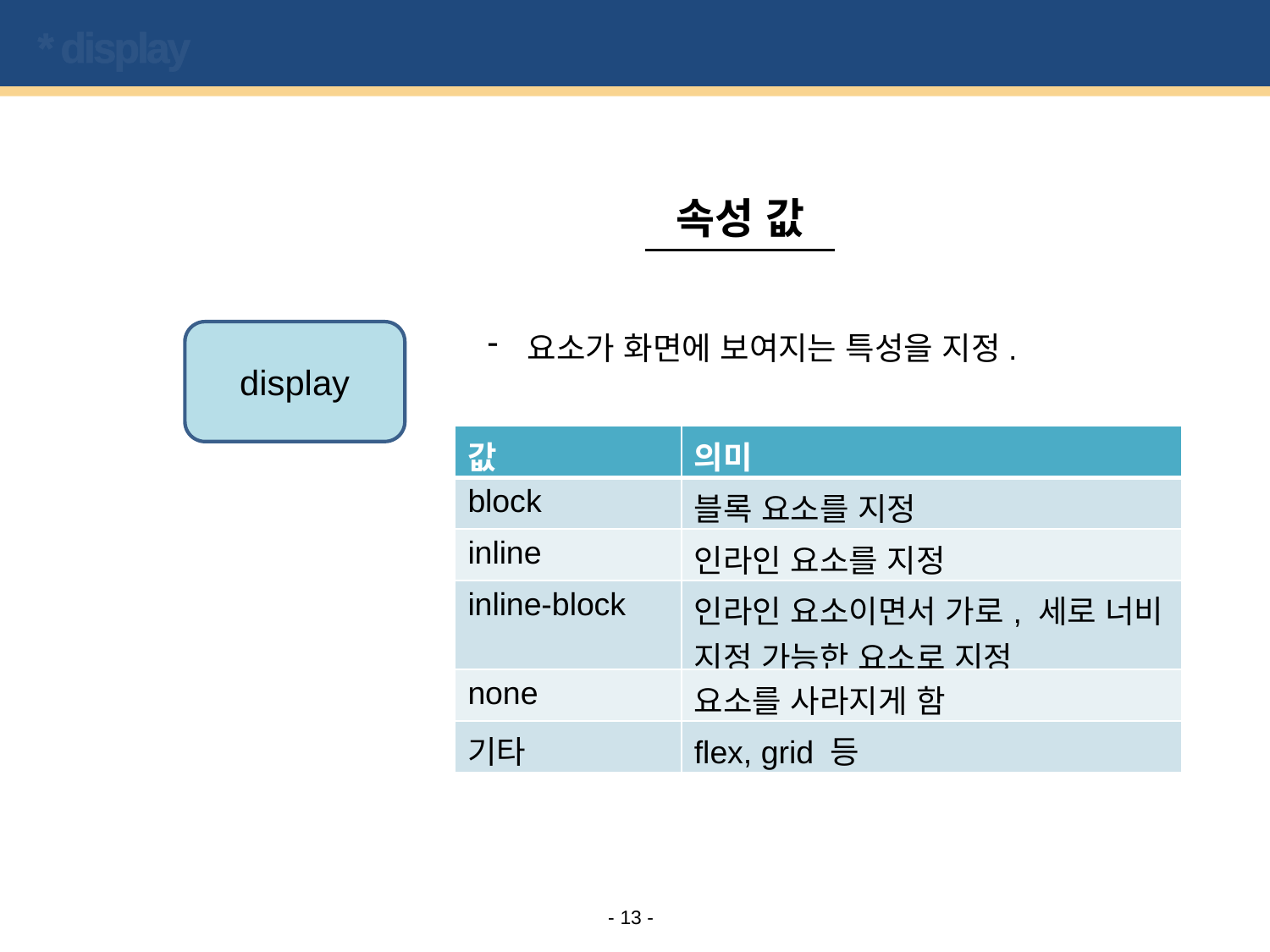

# * display
속성 값
display
요소가 화면에 보여지는 특성을 지정.
| 값 | 의미 |
| --- | --- |
| block | 블록 요소를 지정 |
| inline | 인라인 요소를 지정 |
| inline-block | 인라인 요소이면서 가로, 세로 너비 지정 가능한 요소로 지정 |
| none | 요소를 사라지게 함 |
| 기타 | flex, grid 등 |